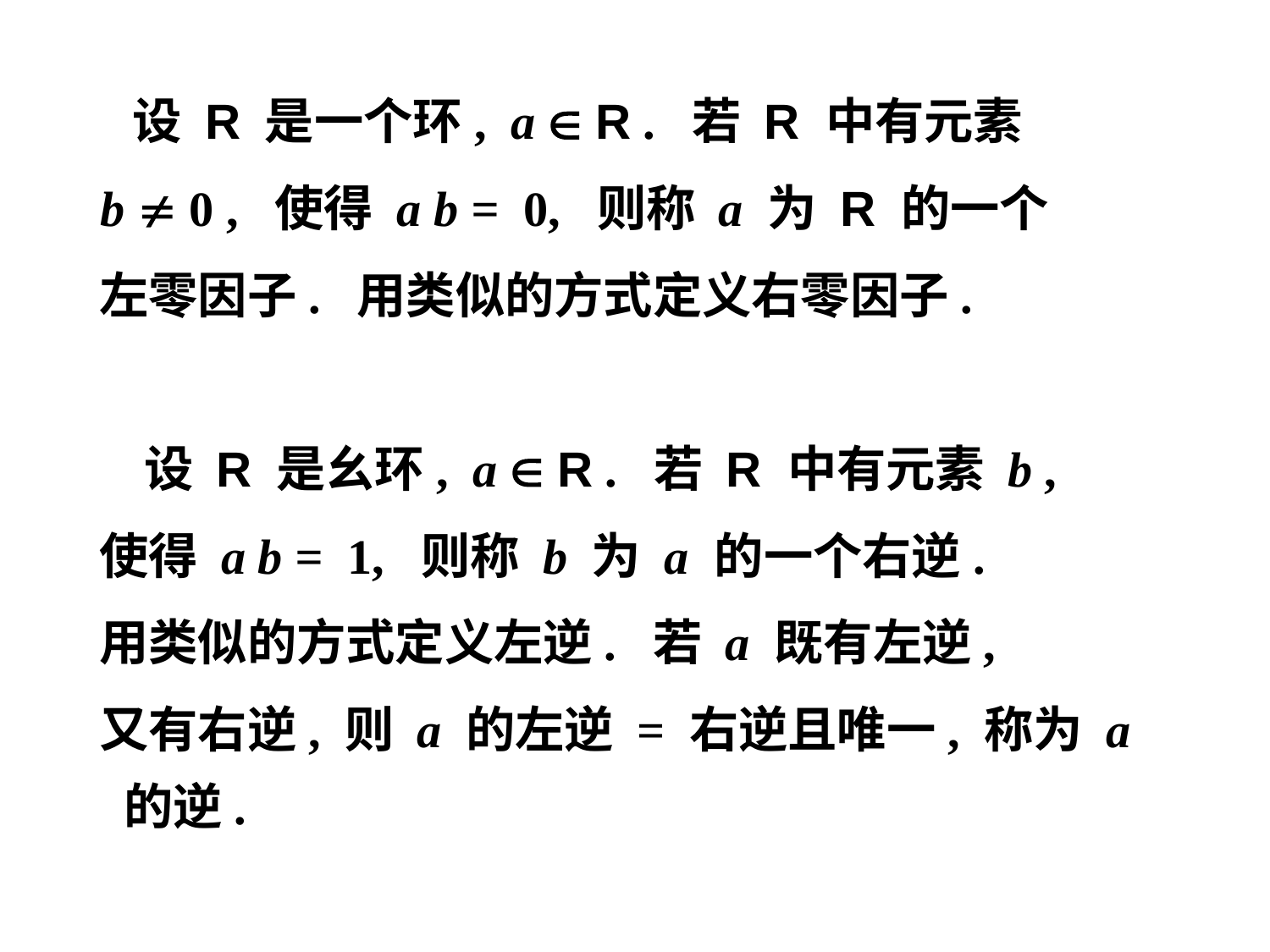

设 R 是一个环,  a ∈ R .  若 R 中有元素
  b ≠ 0 ,  使得 a b =  0,  则称 a 为 R 的一个
 左零因子.  用类似的方式定义右零因子.

     设 R 是幺环,  a ∈ R .  若 R 中有元素 b ,
 使得 a b =  1,  则称 b 为 a 的一个右逆.
 用类似的方式定义左逆.  若 a 既有左逆,
 又有右逆, 则 a 的左逆 = 右逆且唯一, 称为 a 的逆.